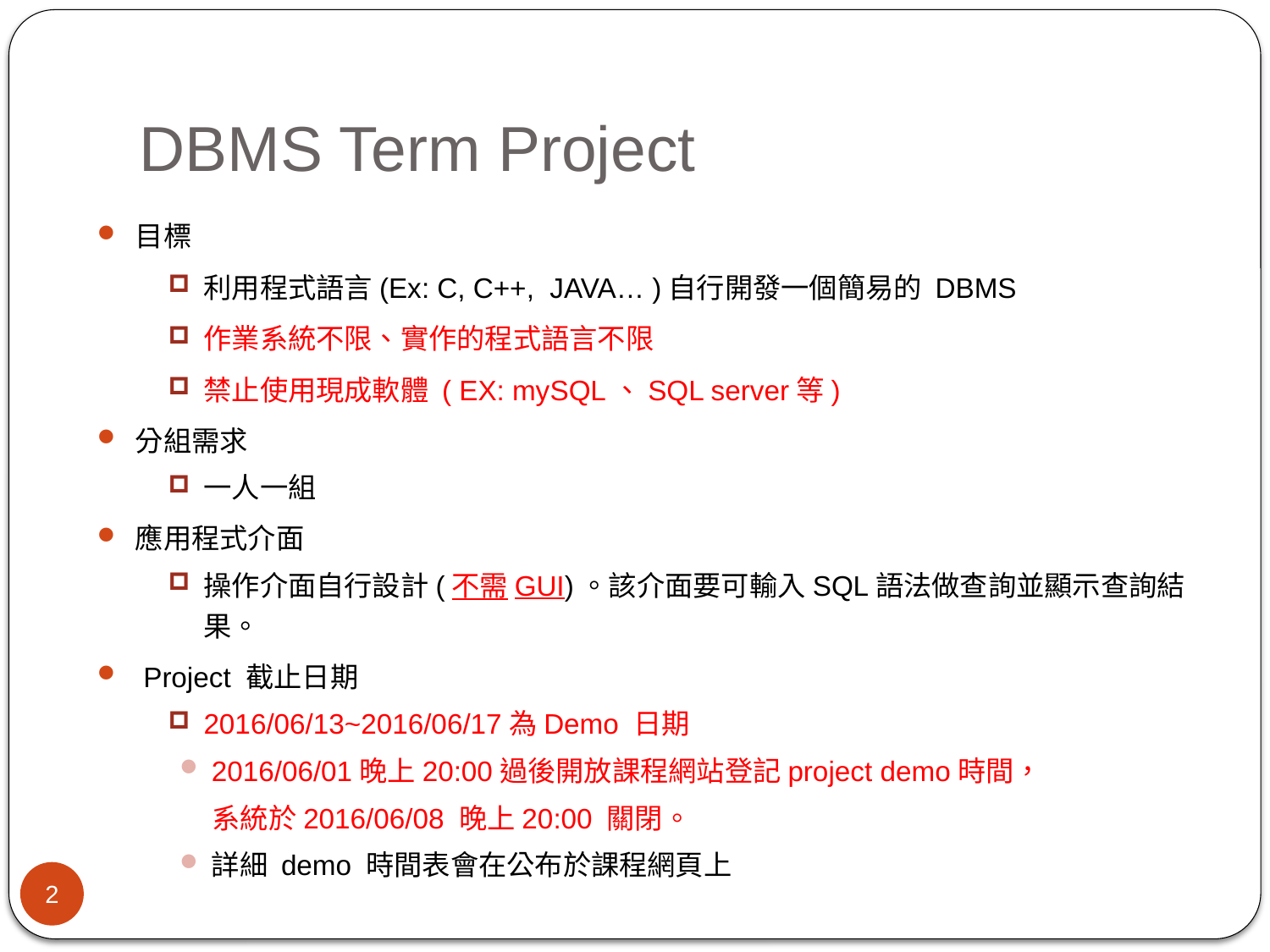

# DBMS Term Project
目標
利用程式語言(Ex: C, C++,  JAVA… )自行開發一個簡易的 DBMS
作業系統不限、實作的程式語言不限
禁止使用現成軟體 ( EX: mySQL、SQL server等)
分組需求
一人一組
應用程式介面
操作介面自行設計(不需GUI)。該介面要可輸入SQL語法做查詢並顯示查詢結果。
 Project 截止日期
2016/06/13~2016/06/17為Demo 日期
2016/06/01晚上20:00過後開放課程網站登記project demo時間，
    系統於2016/06/08 晚上20:00 關閉。
詳細 demo 時間表會在公布於課程網頁上
2